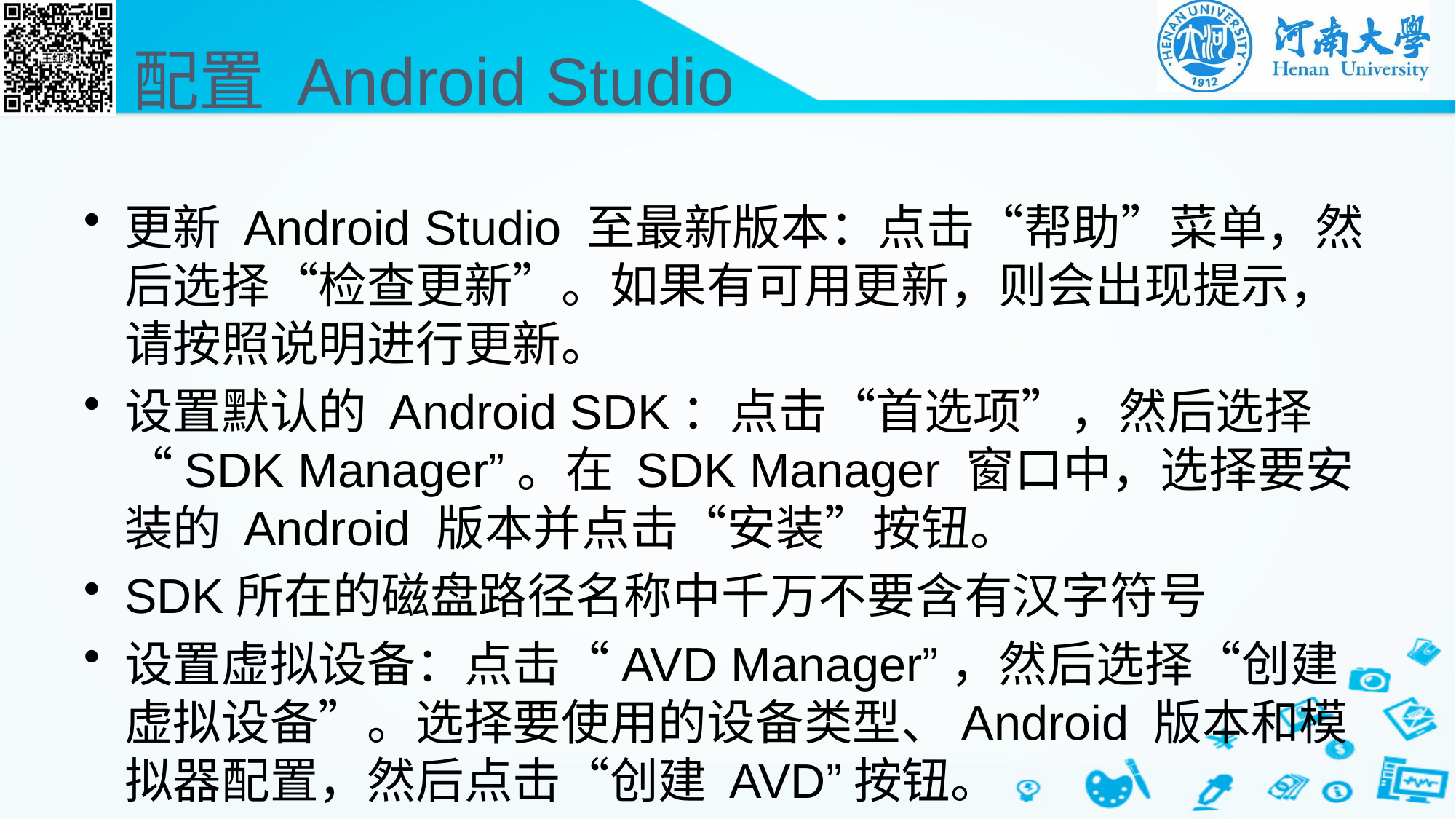

# 配置 Android Studio
更新 Android Studio 至最新版本：点击“帮助”菜单，然后选择“检查更新”。如果有可用更新，则会出现提示，请按照说明进行更新。
设置默认的 Android SDK：点击“首选项”，然后选择“SDK Manager”。在 SDK Manager 窗口中，选择要安装的 Android 版本并点击“安装”按钮。
SDK所在的磁盘路径名称中千万不要含有汉字符号
设置虚拟设备：点击“AVD Manager”，然后选择“创建虚拟设备”。选择要使用的设备类型、Android 版本和模拟器配置，然后点击“创建 AVD”按钮。